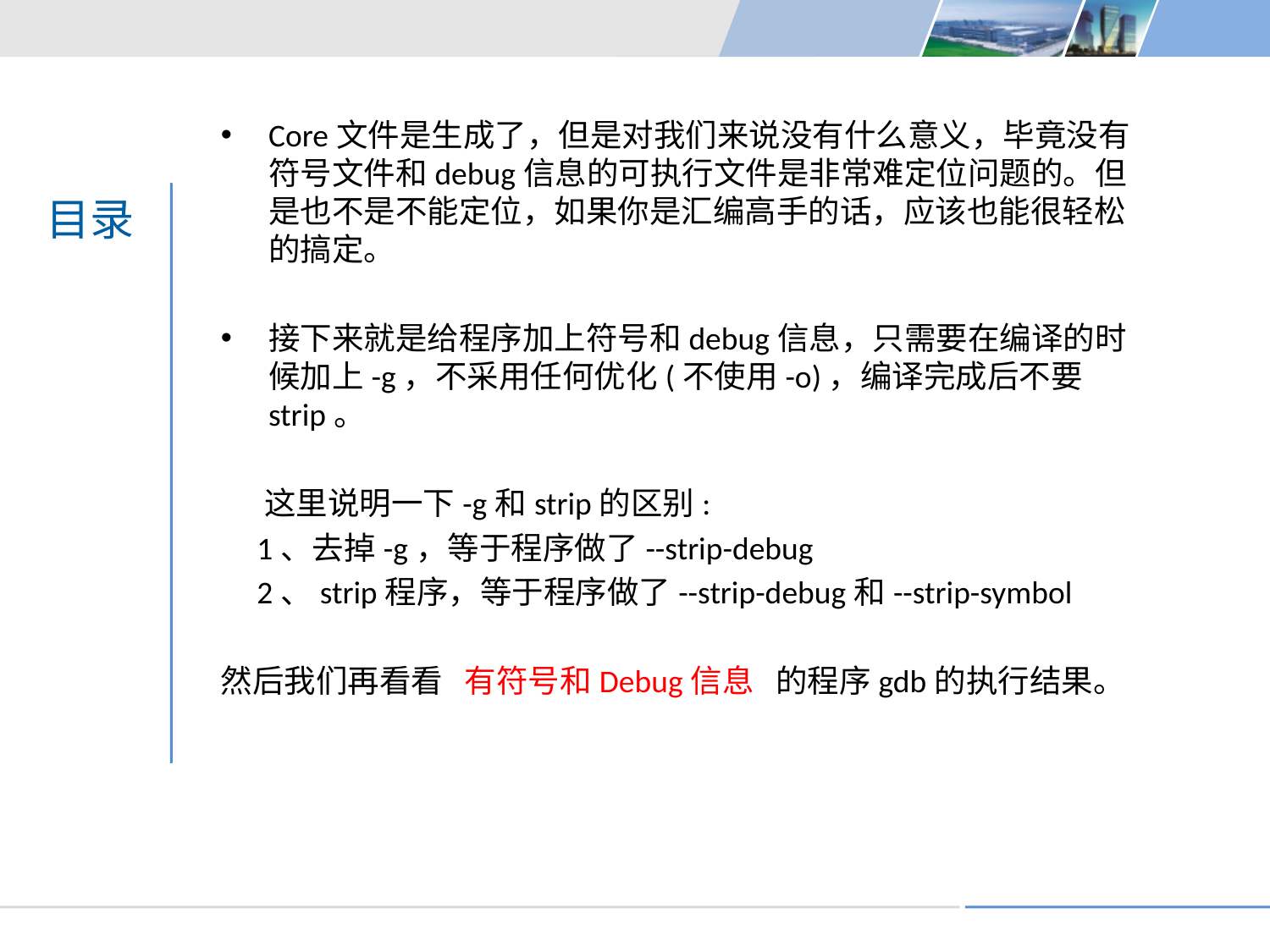

Core文件是生成了，但是对我们来说没有什么意义，毕竟没有符号文件和debug信息的可执行文件是非常难定位问题的。但是也不是不能定位，如果你是汇编高手的话，应该也能很轻松的搞定。

接下来就是给程序加上符号和debug信息，只需要在编译的时候加上-g，不采用任何优化(不使用-o)，编译完成后不要strip。

     这里说明一下-g和strip的区别:
     1、去掉-g，等于程序做了--strip-debug
     2、strip程序，等于程序做了--strip-debug和--strip-symbol

然后我们再看看   有符号和Debug信息   的程序gdb的执行结果。

目录